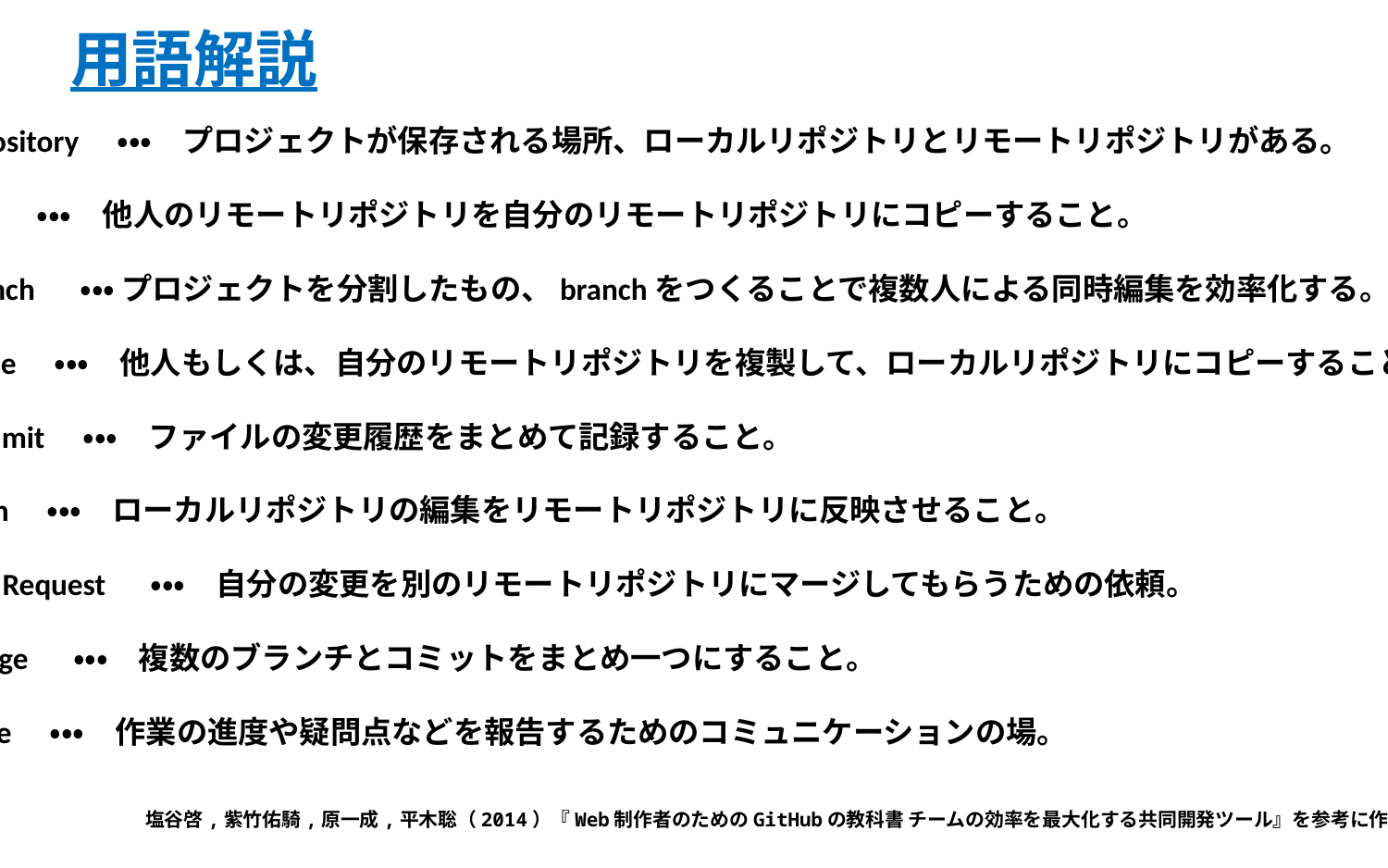

# 用語解説
repository　・・・　プロジェクトが保存される場所、ローカルリポジトリとリモートリポジトリがある。

fork　・・・　他人のリモートリポジトリを自分のリモートリポジトリにコピーすること。

branch　 ・・・ プロジェクトを分割したもの、branchをつくることで複数人による同時編集を効率化する。

clone　・・・　他人もしくは、自分のリモートリポジトリを複製して、ローカルリポジトリにコピーすること。

commit　・・・　ファイルの変更履歴をまとめて記録すること。

push　・・・　ローカルリポジトリの編集をリモートリポジトリに反映させること。

Pull Request　 ・・・　自分の変更を別のリモートリポジトリにマージしてもらうための依頼。

merge　 ・・・　複数のブランチとコミットをまとめ一つにすること。

Issue　・・・　作業の進度や疑問点などを報告するためのコミュニケーションの場。
塩谷啓,紫竹佑騎,原一成,平木聡（2014）『Web制作者のためのGitHubの教科書 チームの効率を最大化する共同開発ツール』を参考に作成